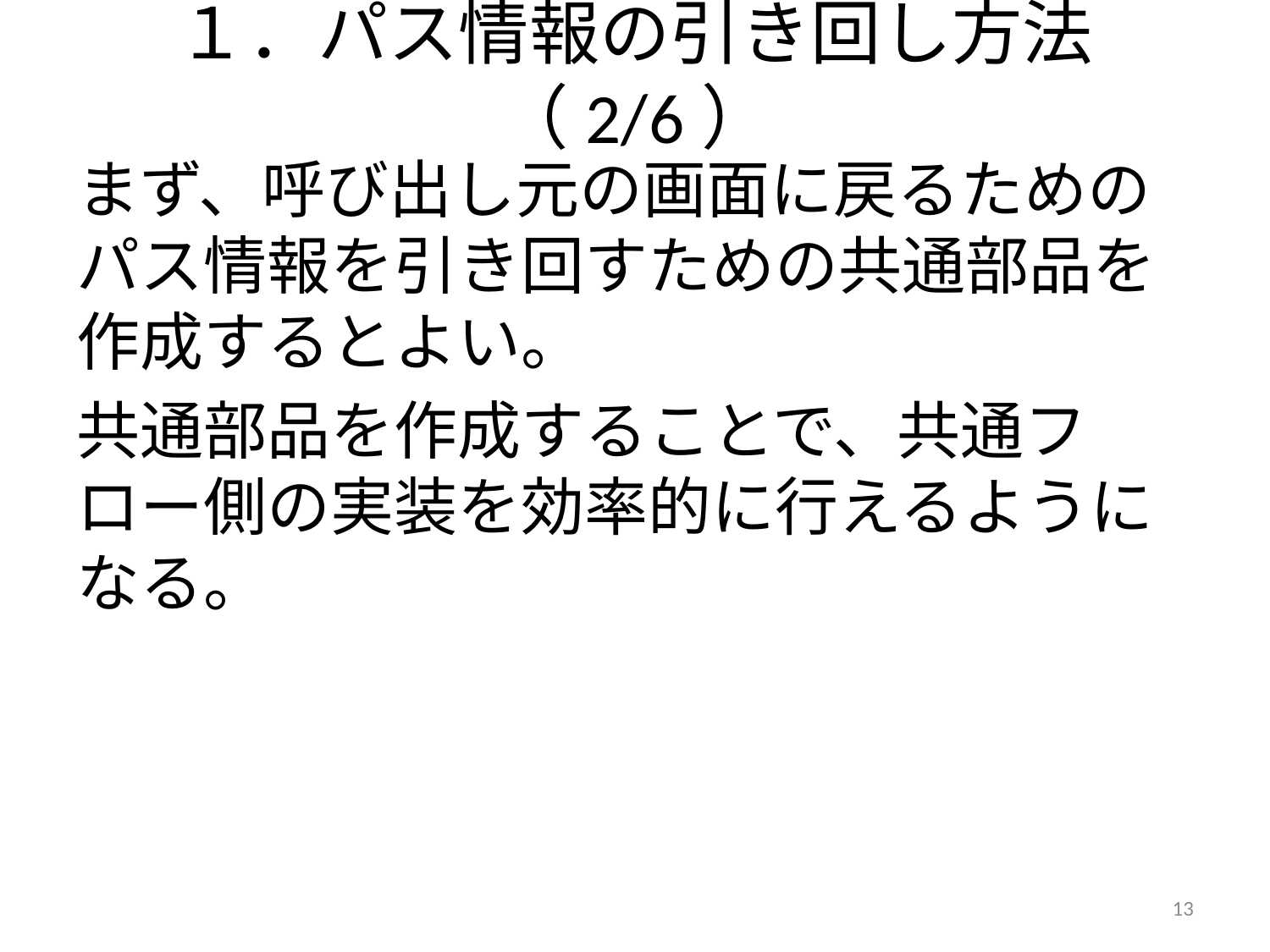

# １．パス情報の引き回し方法（2/6）
まず、呼び出し元の画面に戻るためのパス情報を引き回すための共通部品を作成するとよい。
共通部品を作成することで、共通フロー側の実装を効率的に行えるようになる。
13